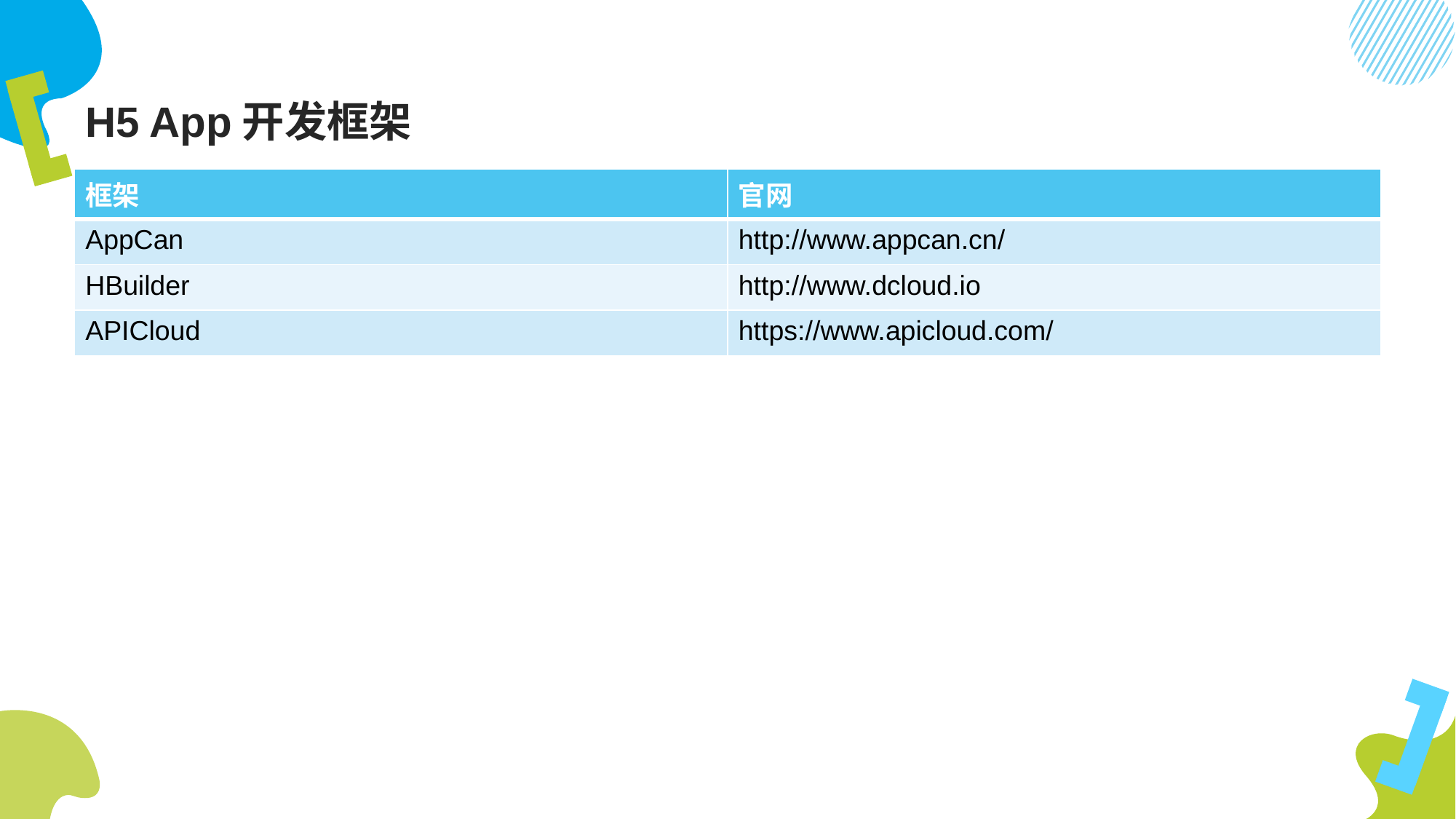

# H5 App开发框架
| 框架 | 官网 |
| --- | --- |
| AppCan | http://www.appcan.cn/ |
| HBuilder | http://www.dcloud.io |
| APICloud | https://www.apicloud.com/ |